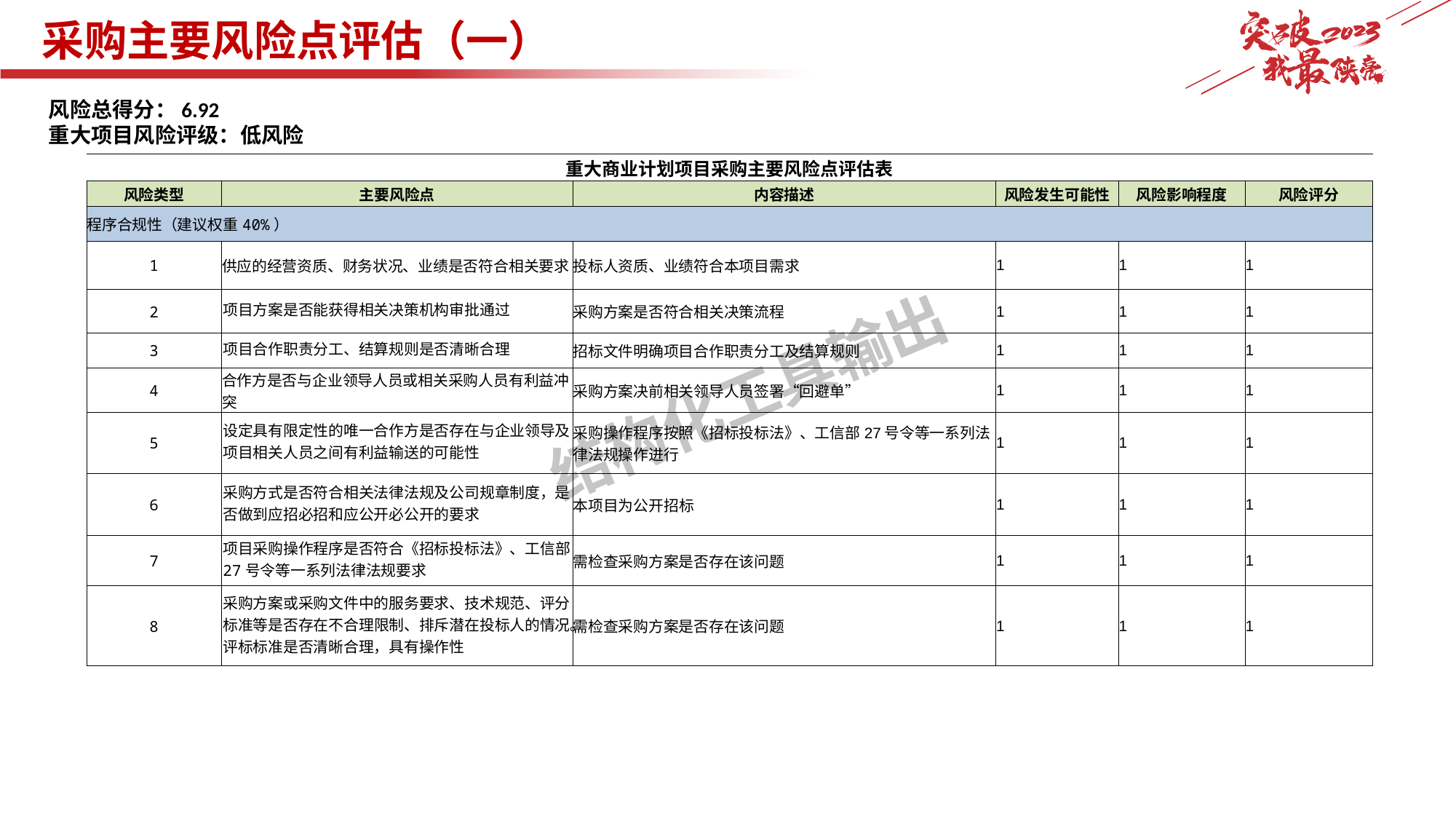

采购主要风险点评估（一）
风险总得分：6.92
重大项目风险评级：低风险
| 重大商业计划项目采购主要风险点评估表 |  |  |  |  |  |
| --- | --- | --- | --- | --- | --- |
| 风险类型 | 主要风险点 | 内容描述 | 风险发生可能性 | 风险影响程度 | 风险评分 |
| 程序合规性（建议权重40%） |  |  |  |  |  |
| 1 | 供应的经营资质、财务状况、业绩是否符合相关要求 | 投标人资质、业绩符合本项目需求 | 1 | 1 | 1 |
| 2 | 项目方案是否能获得相关决策机构审批通过 | 采购方案是否符合相关决策流程 | 1 | 1 | 1 |
| 3 | 项目合作职责分工、结算规则是否清晰合理 | 招标文件明确项目合作职责分工及结算规则 | 1 | 1 | 1 |
| 4 | 合作方是否与企业领导人员或相关采购人员有利益冲突 | 采购方案决前相关领导人员签署“回避单” | 1 | 1 | 1 |
| 5 | 设定具有限定性的唯一合作方是否存在与企业领导及项目相关人员之间有利益输送的可能性 | 采购操作程序按照《招标投标法》、工信部27号令等一系列法律法规操作进行 | 1 | 1 | 1 |
| 6 | 采购方式是否符合相关法律法规及公司规章制度，是否做到应招必招和应公开必公开的要求 | 本项目为公开招标 | 1 | 1 | 1 |
| 7 | 项目采购操作程序是否符合《招标投标法》、工信部27号令等一系列法律法规要求 | 需检查采购方案是否存在该问题 | 1 | 1 | 1 |
| 8 | 采购方案或采购文件中的服务要求、技术规范、评分标准等是否存在不合理限制、排斥潜在投标人的情况。评标标准是否清晰合理，具有操作性 | 需检查采购方案是否存在该问题 | 1 | 1 | 1 |